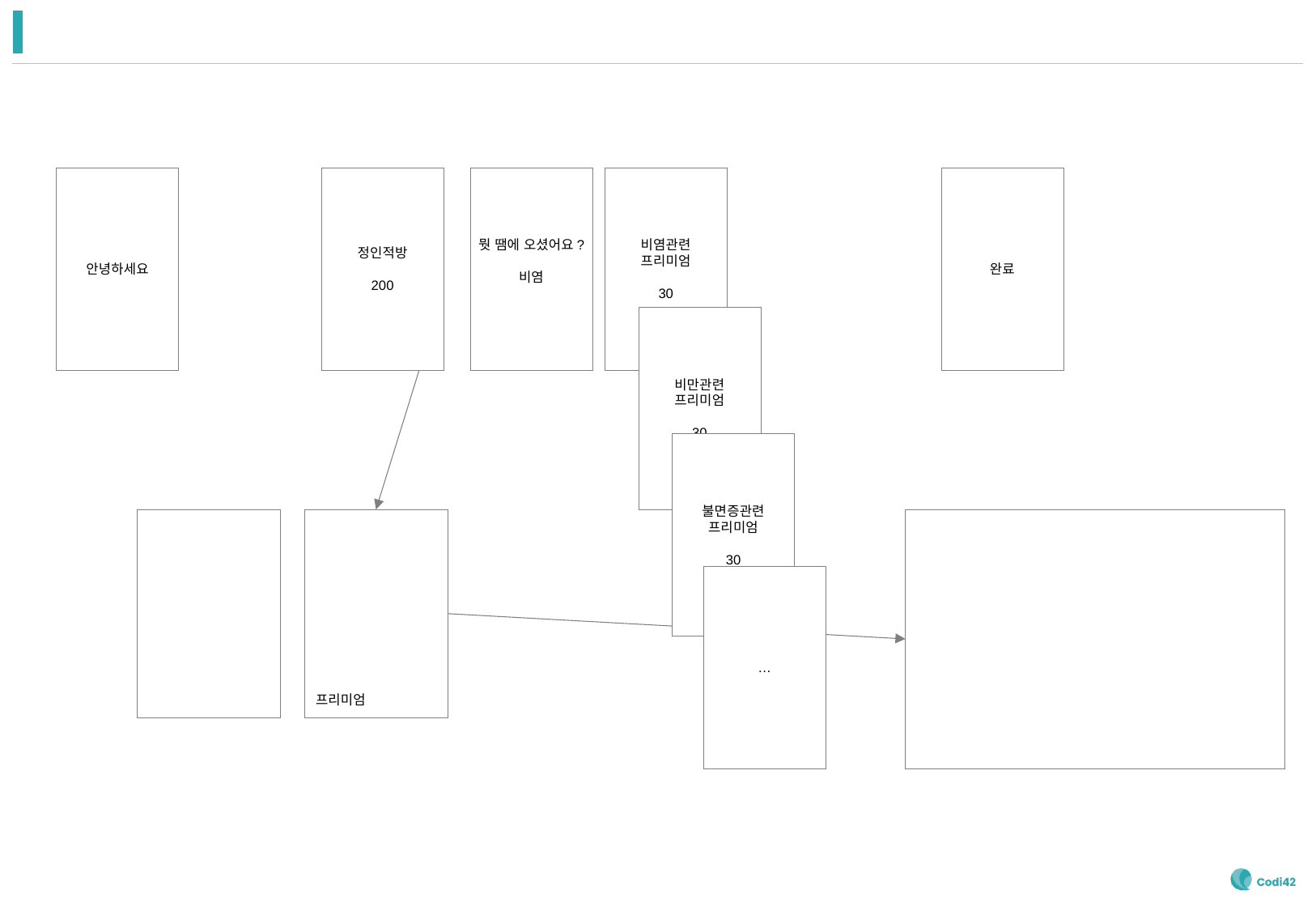

#
안녕하세요
정인적방

200
뭣 땜에 오셨어요?

비염

비염관련
프리미엄

30
완료
비만관련
프리미엄

30
불면증관련
프리미엄

30

…
프리미엄